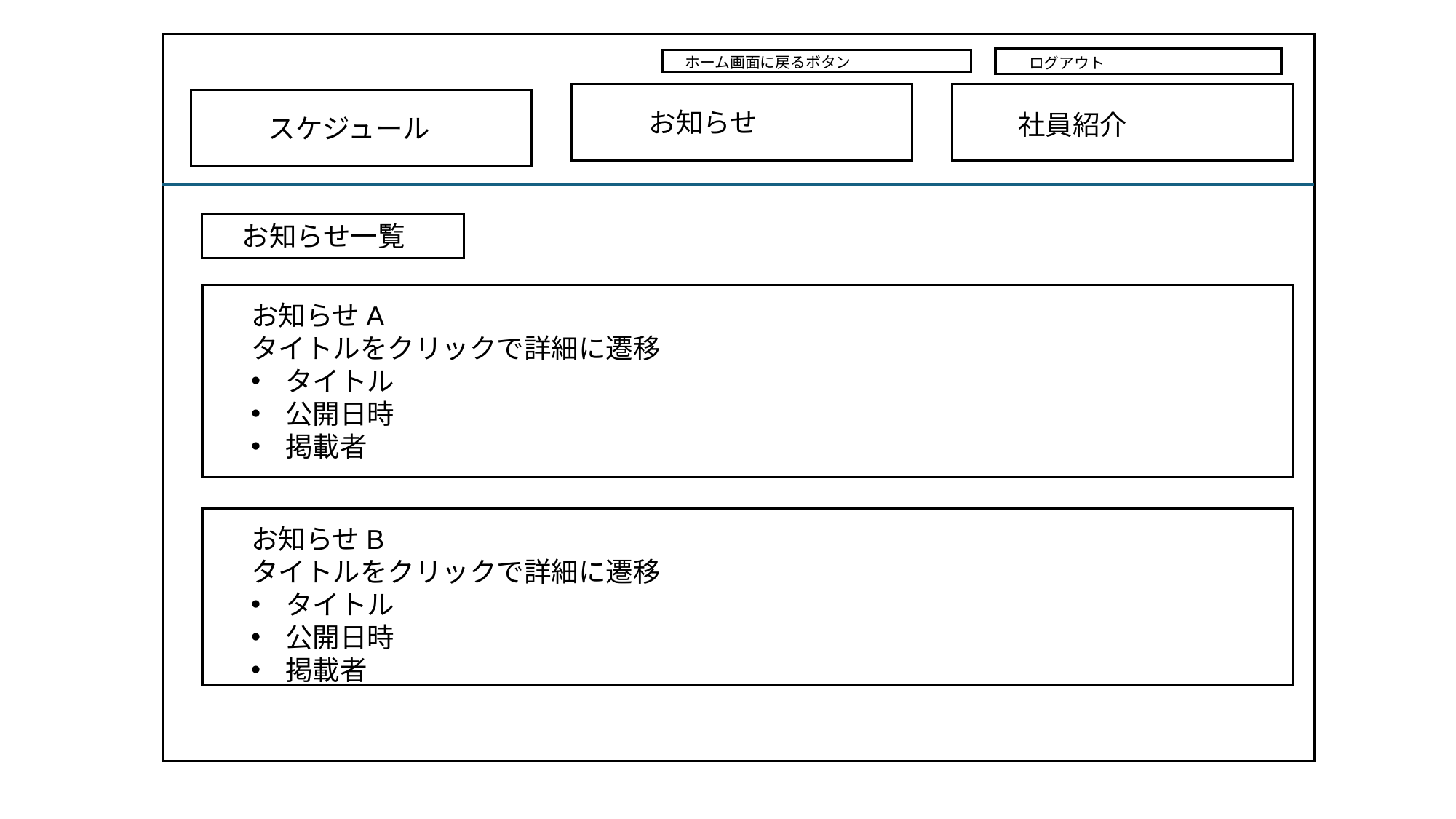

ホーム画面に戻るボタン

ログアウト

お知らせ
社員紹介
スケジュール

お知らせ一覧

お知らせA
タイトルをクリックで詳細に遷移
タイトル
公開日時
掲載者

お知らせB
タイトルをクリックで詳細に遷移
タイトル
公開日時
掲載者